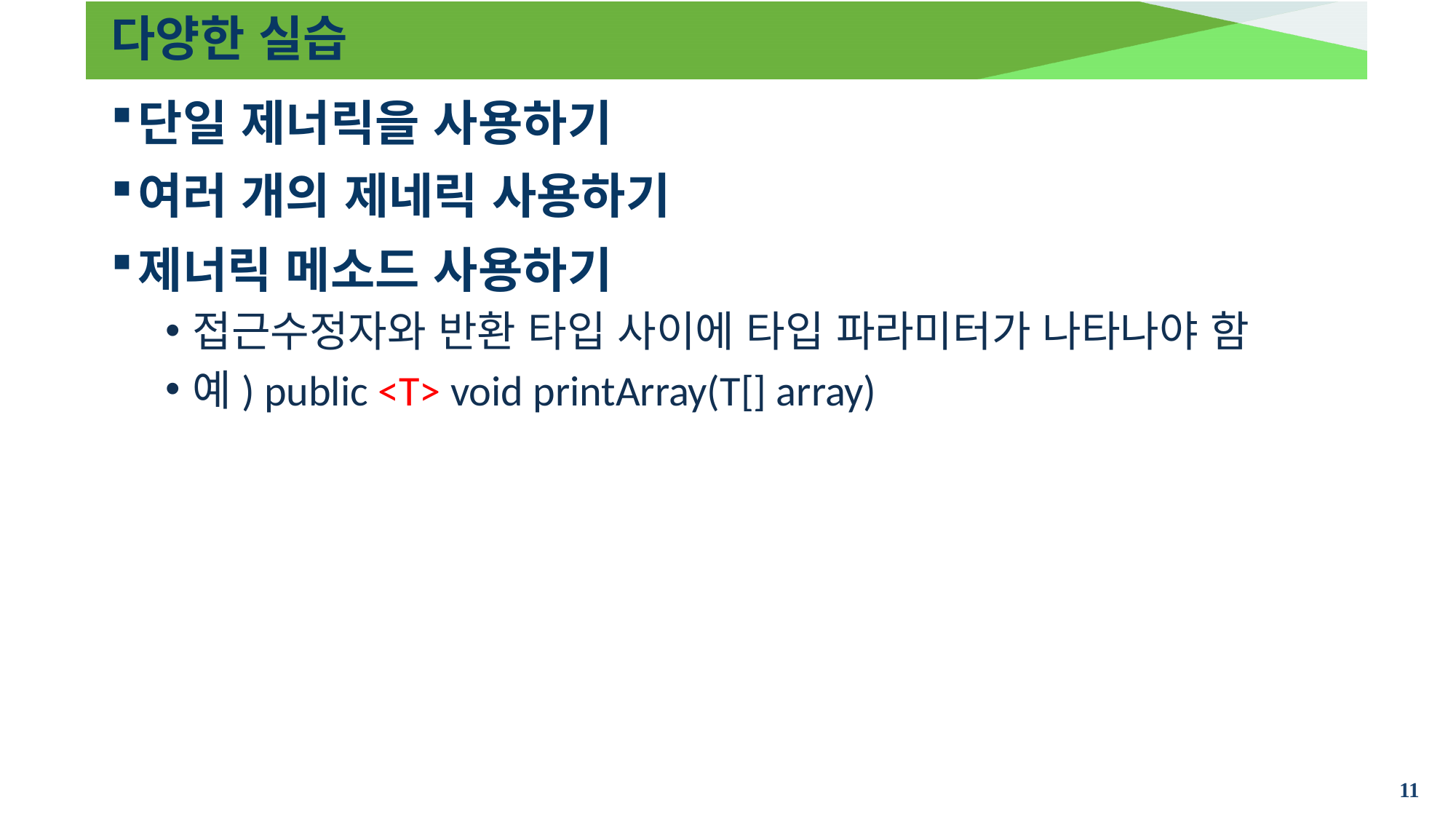

# 다양한 실습
단일 제너릭을 사용하기
여러 개의 제네릭 사용하기
제너릭 메소드 사용하기
접근수정자와 반환 타입 사이에 타입 파라미터가 나타나야 함
예) public <T> void printArray(T[] array)
11